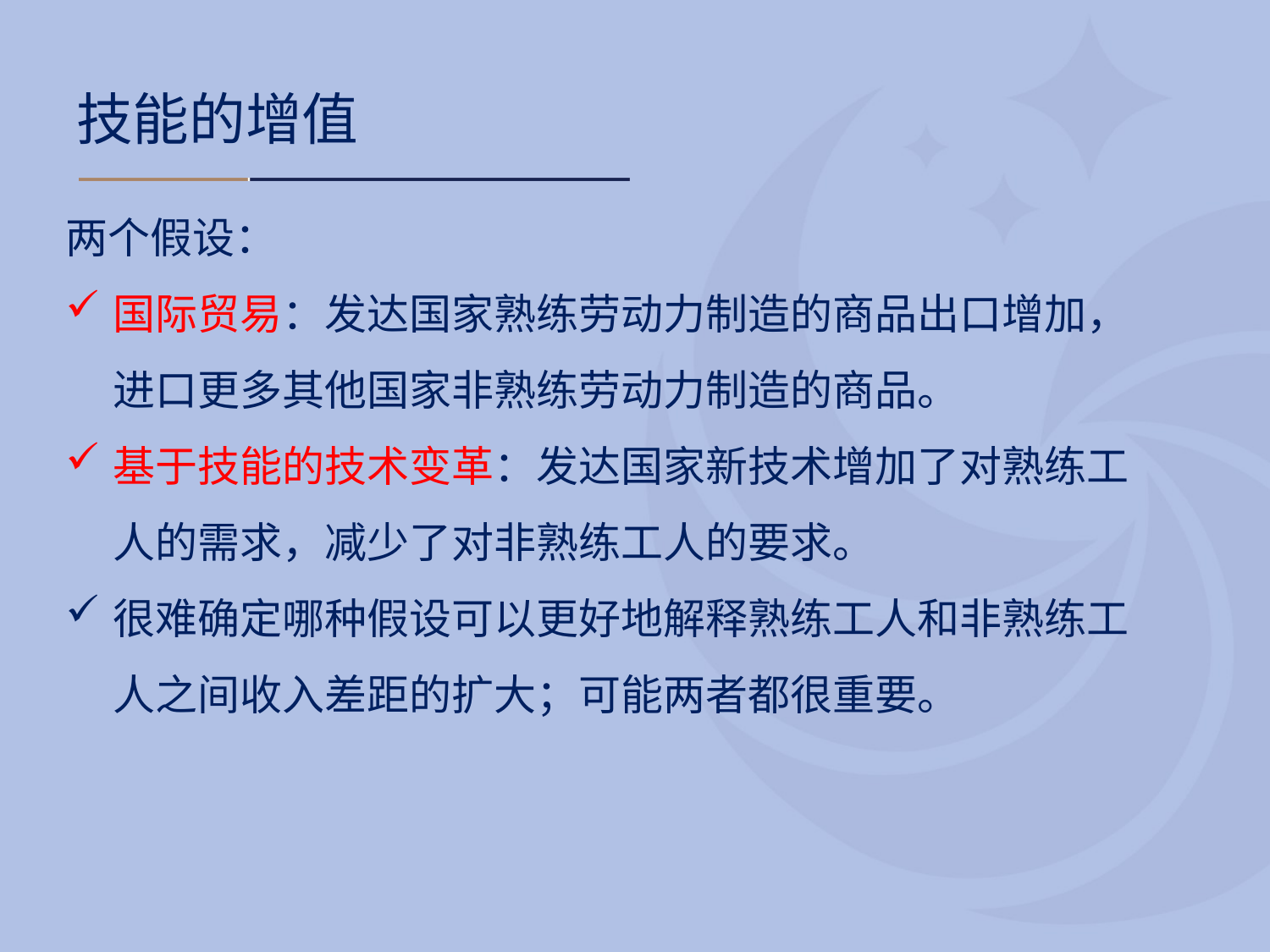

# 技能的增值
两个假设：
国际贸易：发达国家熟练劳动力制造的商品出口增加，进口更多其他国家非熟练劳动力制造的商品。
基于技能的技术变革：发达国家新技术增加了对熟练工人的需求，减少了对非熟练工人的要求。
很难确定哪种假设可以更好地解释熟练工人和非熟练工人之间收入差距的扩大；可能两者都很重要。